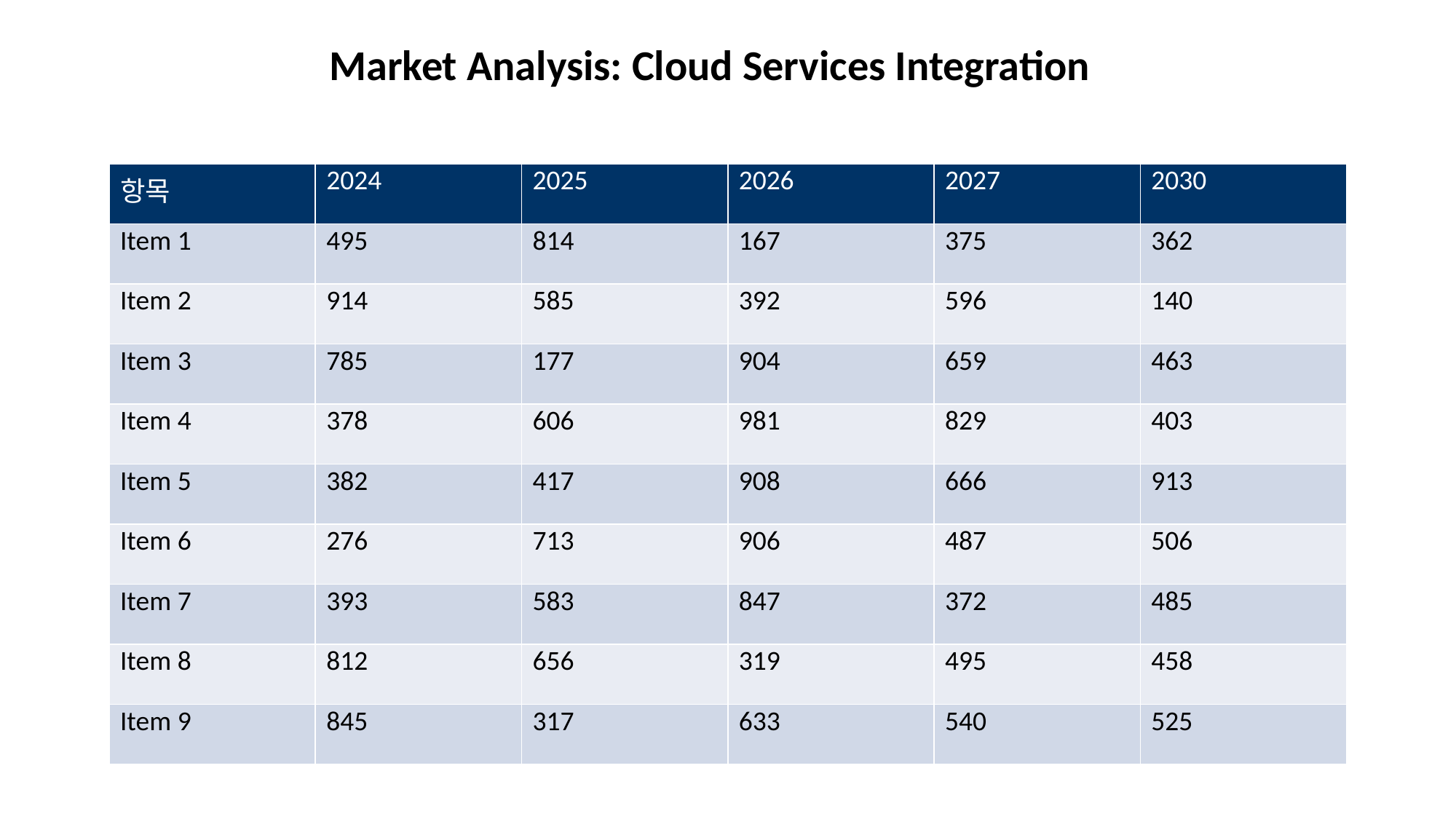

Market Analysis: Cloud Services Integration
#
| 항목 | 2024 | 2025 | 2026 | 2027 | 2030 |
| --- | --- | --- | --- | --- | --- |
| Item 1 | 495 | 814 | 167 | 375 | 362 |
| Item 2 | 914 | 585 | 392 | 596 | 140 |
| Item 3 | 785 | 177 | 904 | 659 | 463 |
| Item 4 | 378 | 606 | 981 | 829 | 403 |
| Item 5 | 382 | 417 | 908 | 666 | 913 |
| Item 6 | 276 | 713 | 906 | 487 | 506 |
| Item 7 | 393 | 583 | 847 | 372 | 485 |
| Item 8 | 812 | 656 | 319 | 495 | 458 |
| Item 9 | 845 | 317 | 633 | 540 | 525 |